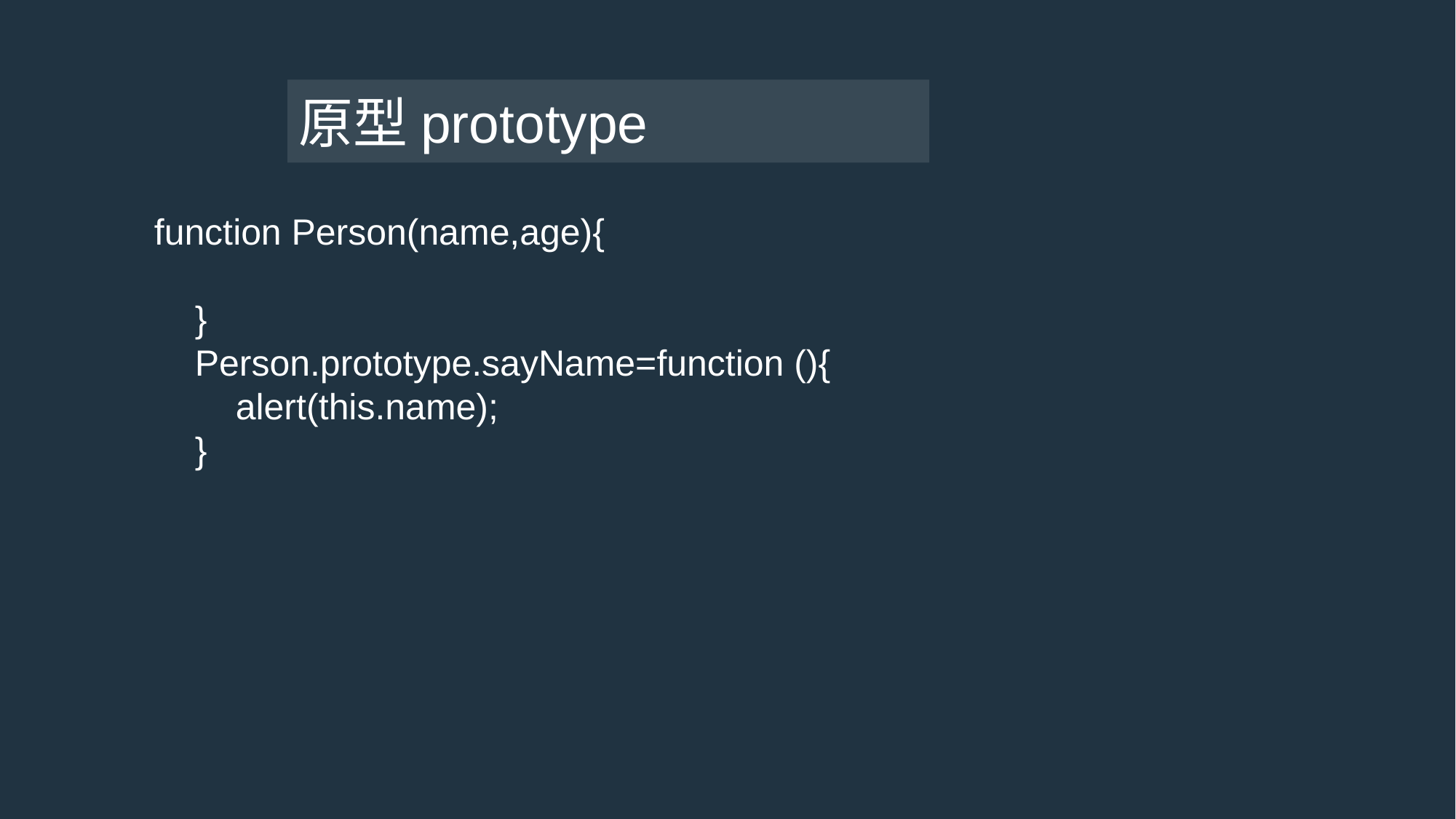

# 原型prototype
function Person(name,age){

    }
    Person.prototype.sayName=function (){
        alert(this.name);
    }